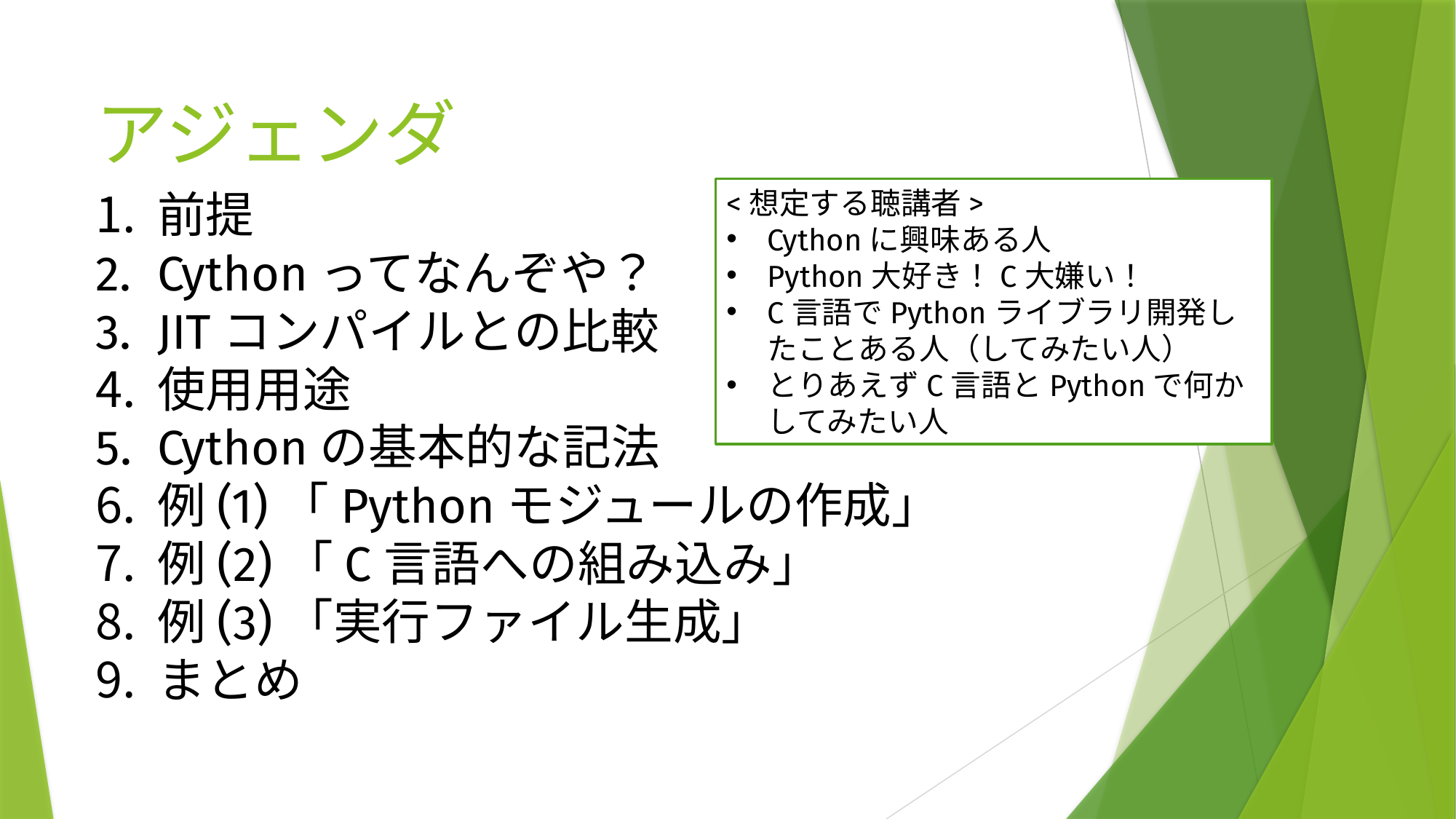

# アジェンダ
前提
Cythonってなんぞや？
JITコンパイルとの比較
使用用途
Cythonの基本的な記法
例(1)「Pythonモジュールの作成」
例(2)「C言語への組み込み」
例(3)「実行ファイル生成」
まとめ
<想定する聴講者>
Cythonに興味ある人
Python大好き！C大嫌い！
C言語でPythonライブラリ開発したことある人（してみたい人）
とりあえずC言語とPythonで何かしてみたい人